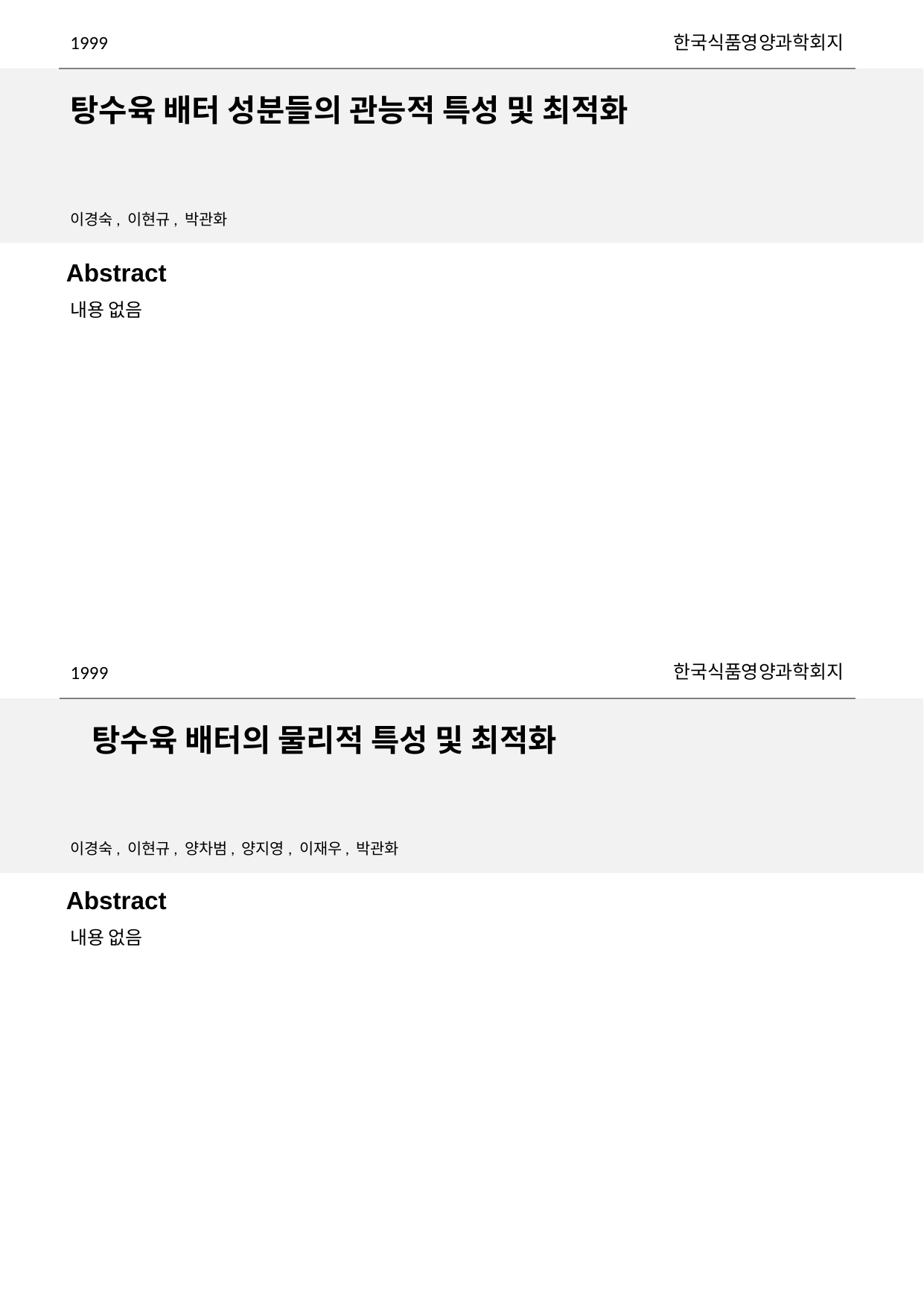

1999
한국식품영양과학회지
탕수육 배터 성분들의 관능적 특성 및 최적화
이경숙, 이현규, 박관화
내용 없음
한국식품영양과학회지
1999
  탕수육 배터의 물리적 특성 및 최적화
이경숙, 이현규, 양차범, 양지영, 이재우, 박관화
내용 없음